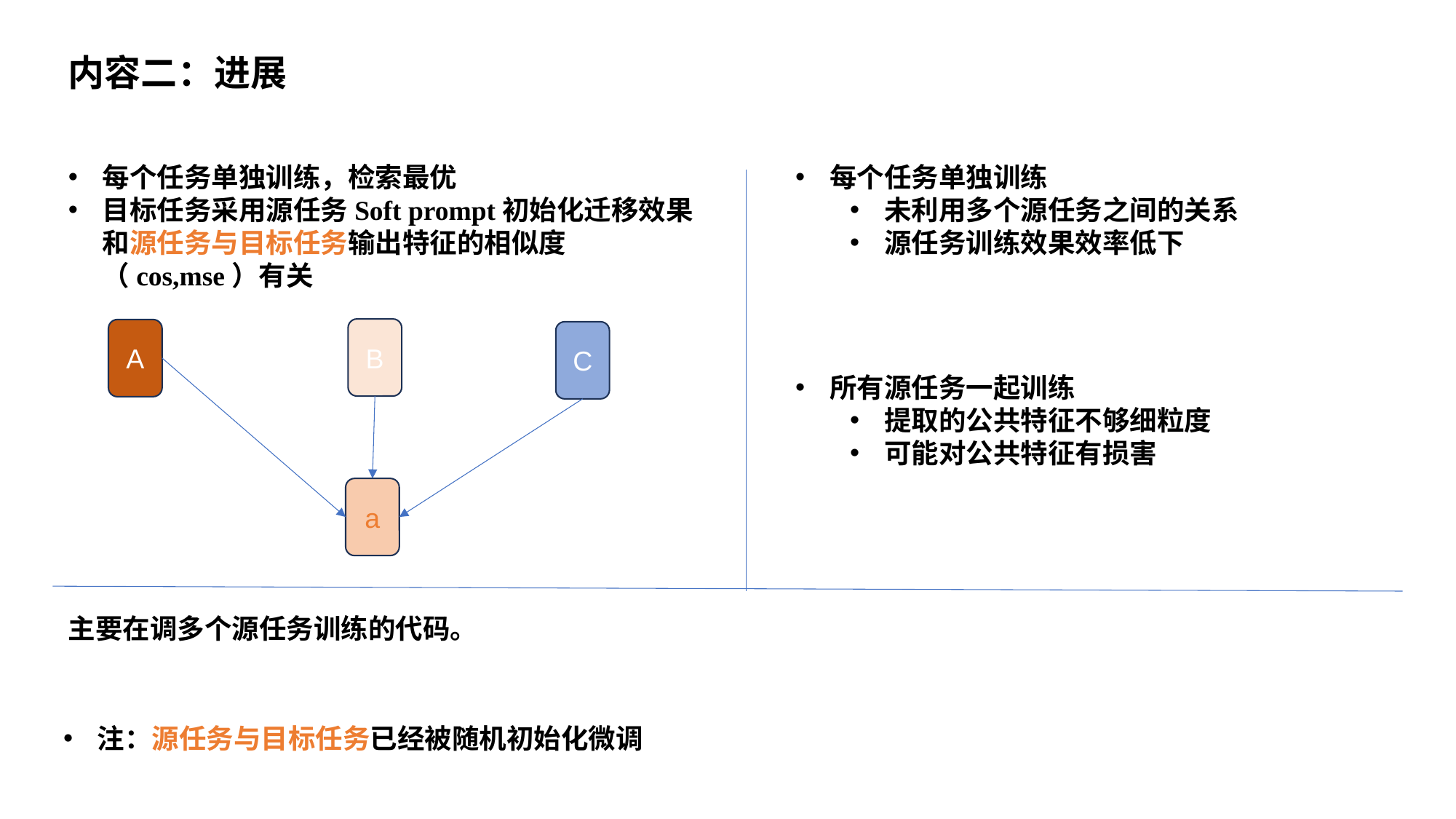

内容二：进展
每个任务单独训练，检索最优
目标任务采用源任务Soft prompt初始化迁移效果和源任务与目标任务输出特征的相似度（cos,mse）有关

每个任务单独训练
未利用多个源任务之间的关系
源任务训练效果效率低下

B
A
C
所有源任务一起训练
提取的公共特征不够细粒度
可能对公共特征有损害
a
主要在调多个源任务训练的代码。
注：源任务与目标任务已经被随机初始化微调